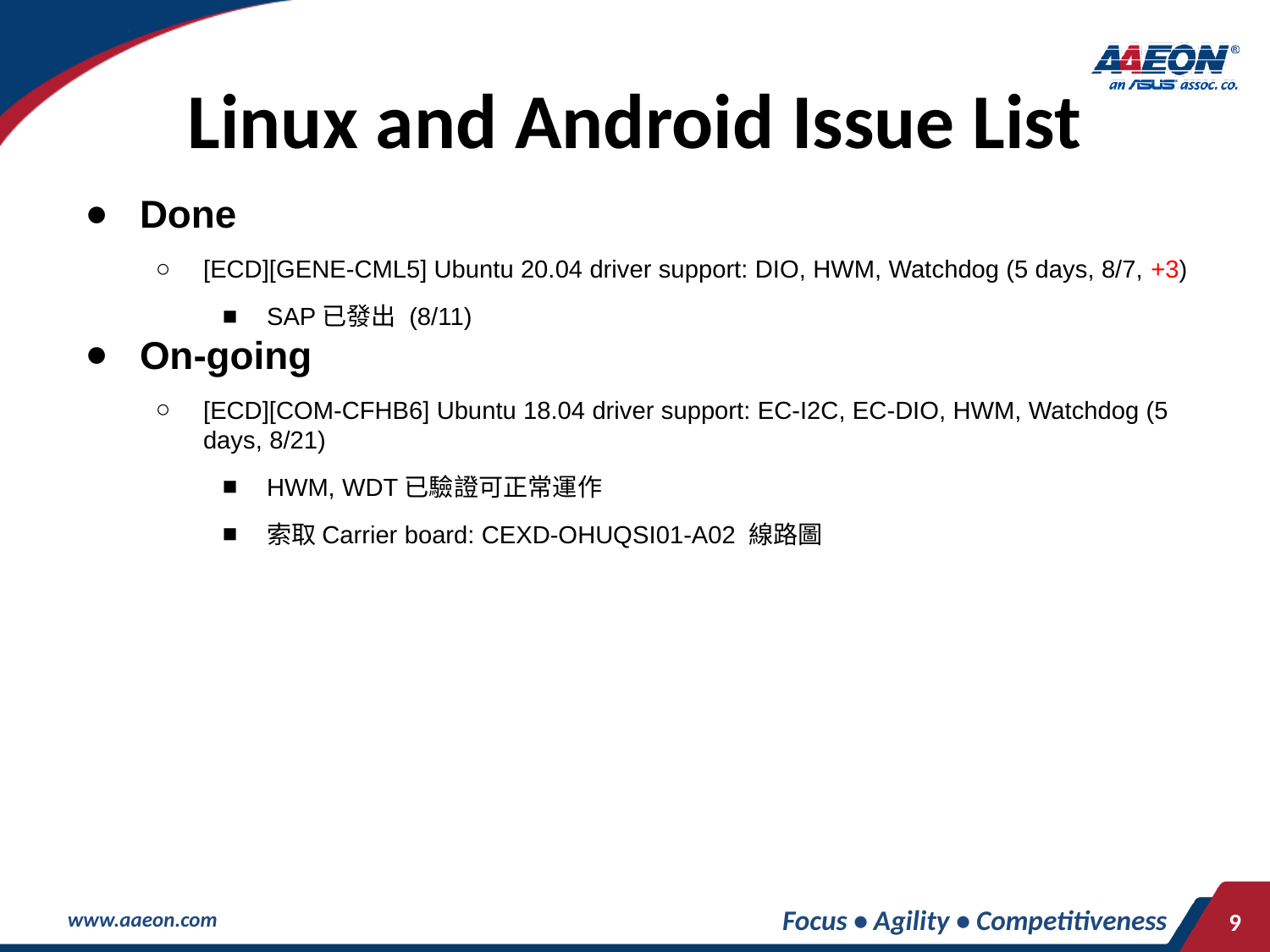

# Linux and Android Issue List

Done
[ECD][GENE-CML5] Ubuntu 20.04 driver support: DIO, HWM, Watchdog (5 days, 8/7, +3)
SAP已發出 (8/11)
On-going
[ECD][COM-CFHB6] Ubuntu 18.04 driver support: EC-I2C, EC-DIO, HWM, Watchdog (5 days, 8/21)
HWM, WDT已驗證可正常運作
索取Carrier board: CEXD-OHUQSI01-A02 線路圖

Focus • Agility • Competitiveness
9